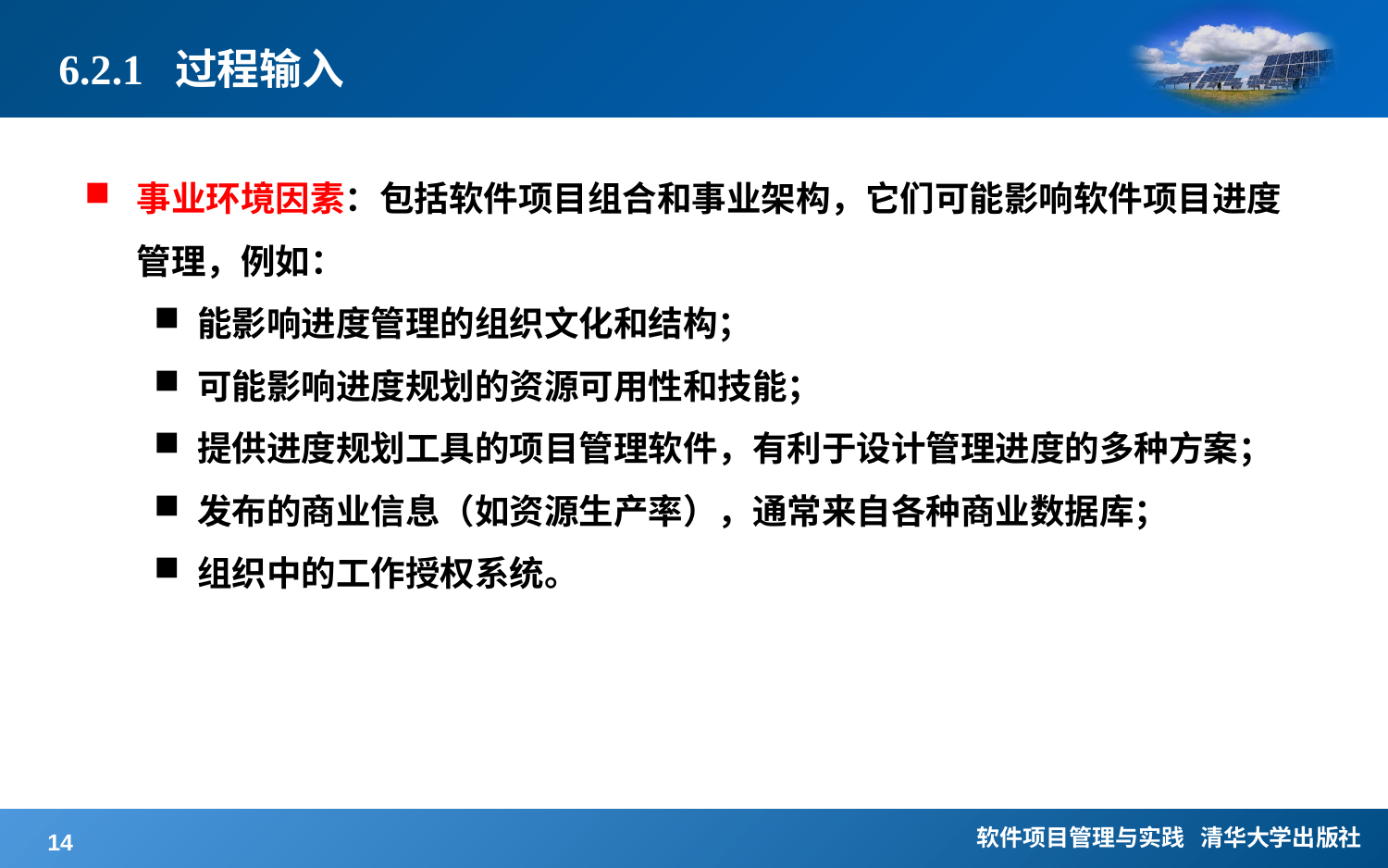

# 6.2.1  过程输入
事业环境因素：包括软件项目组合和事业架构，它们可能影响软件项目进度管理，例如：
能影响进度管理的组织文化和结构；
可能影响进度规划的资源可用性和技能；
提供进度规划工具的项目管理软件，有利于设计管理进度的多种方案；
发布的商业信息（如资源生产率），通常来自各种商业数据库；
组织中的工作授权系统。